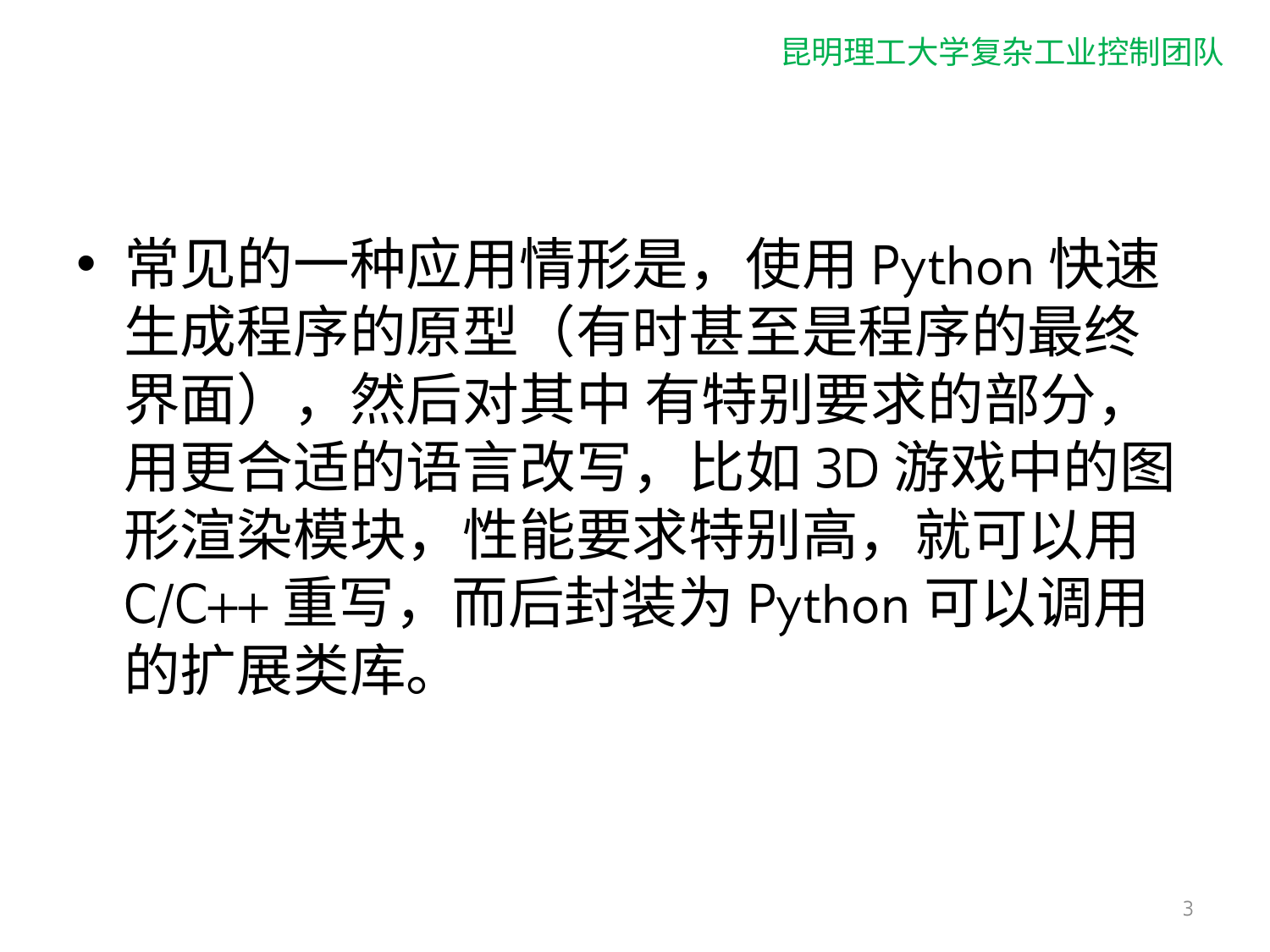

#
常见的一种应用情形是，使用Python快速生成程序的原型（有时甚至是程序的最终界面），然后对其中 有特别要求的部分，用更合适的语言改写，比如3D游戏中的图形渲染模块，性能要求特别高，就可以用C/C++重写，而后封装为Python可以调用的扩展类库。
3